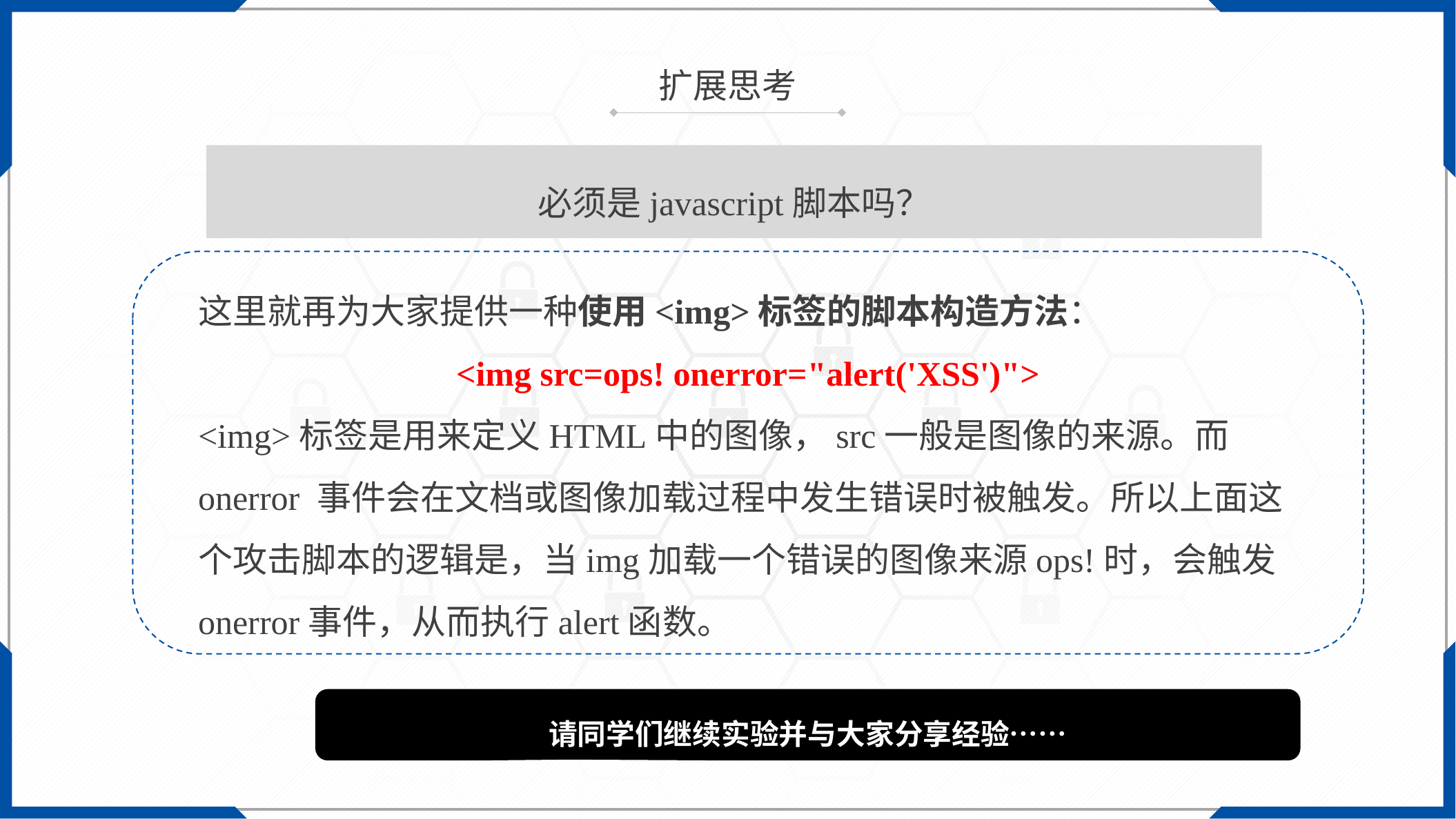

扩展思考
必须是javascript脚本吗？

这里就再为大家提供一种使用<img>标签的脚本构造方法：
<img src=ops! onerror="alert('XSS')">
<img>标签是用来定义HTML中的图像，src一般是图像的来源。而onerror 事件会在文档或图像加载过程中发生错误时被触发。所以上面这个攻击脚本的逻辑是，当img加载一个错误的图像来源ops!时，会触发onerror事件，从而执行alert函数。
请同学们继续实验并与大家分享经验……